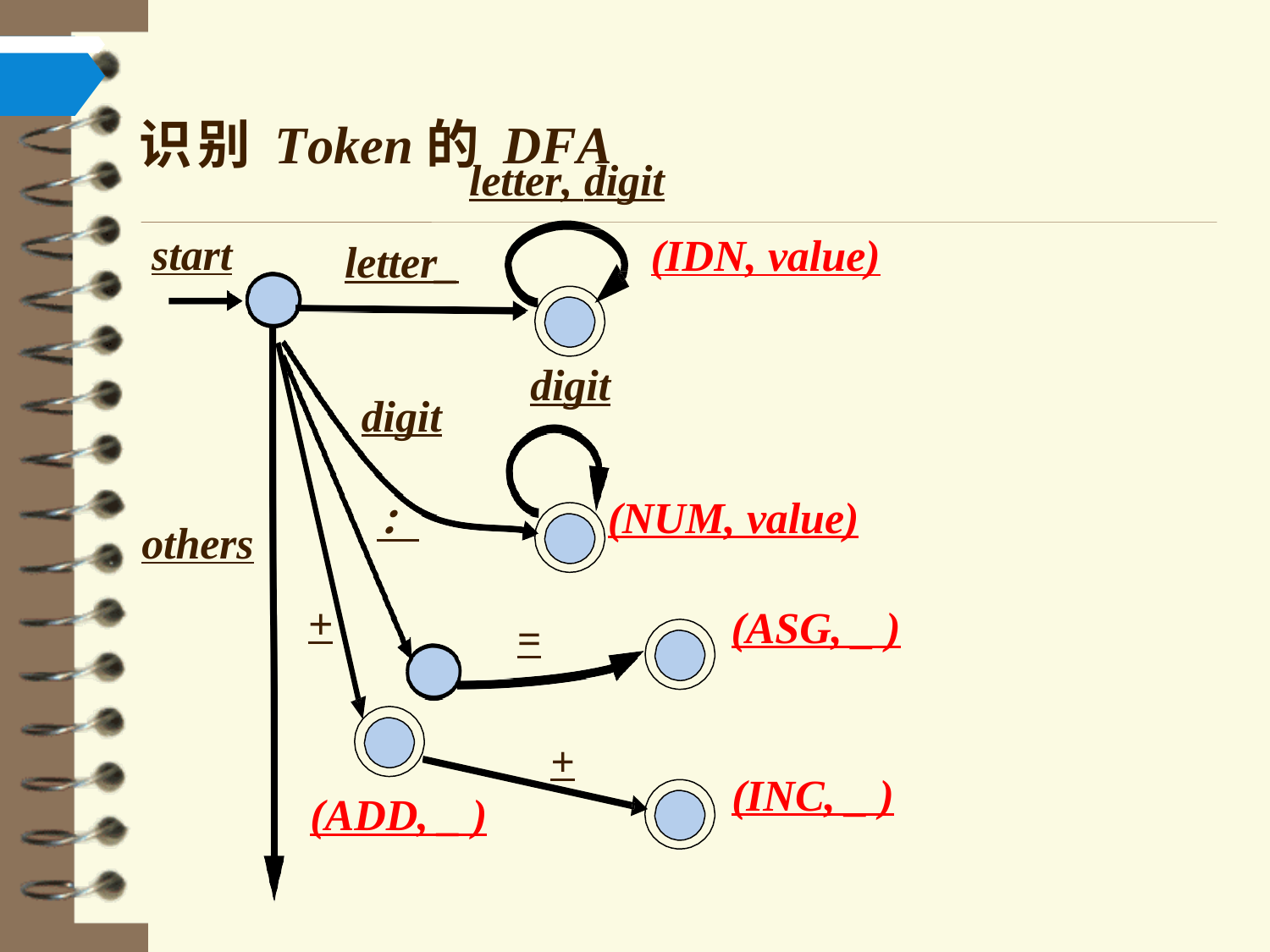

# 识别 Token的 DFA
letter, digit

start
(IDN, value)
letter_

digit
digit
(NUM, value)
：

others
+
(ASG, _ )
=

+

(INC, _ )

(ADD, _ )